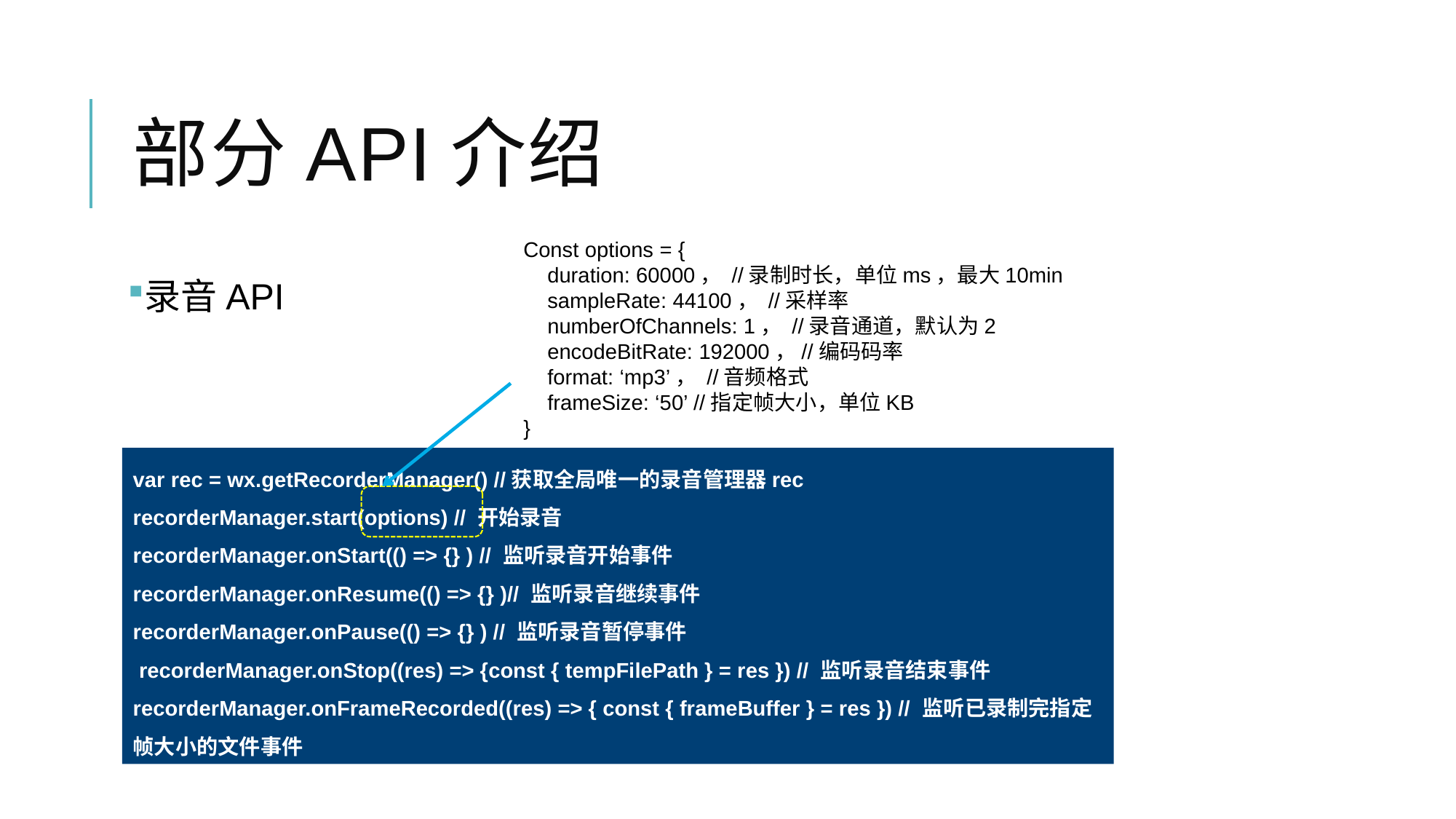

# 部分API介绍
Const options = {
    duration: 60000， //录制时长，单位ms，最大10min
    sampleRate: 44100， //采样率
    numberOfChannels: 1， //录音通道，默认为2
    encodeBitRate: 192000，//编码码率
    format: ‘mp3’， //音频格式
    frameSize: ‘50’ //指定帧大小，单位KB
}
录音API
var rec = wx.getRecorderManager() //获取全局唯一的录音管理器rec
recorderManager.start(options) // 开始录音
recorderManager.onStart(() => {} ) // 监听录音开始事件
recorderManager.onResume(() => {} )// 监听录音继续事件
recorderManager.onPause(() => {} ) // 监听录音暂停事件
 recorderManager.onStop((res) => {const { tempFilePath } = res }) // 监听录音结束事件
recorderManager.onFrameRecorded((res) => { const { frameBuffer } = res }) // 监听已录制完指定帧大小的文件事件